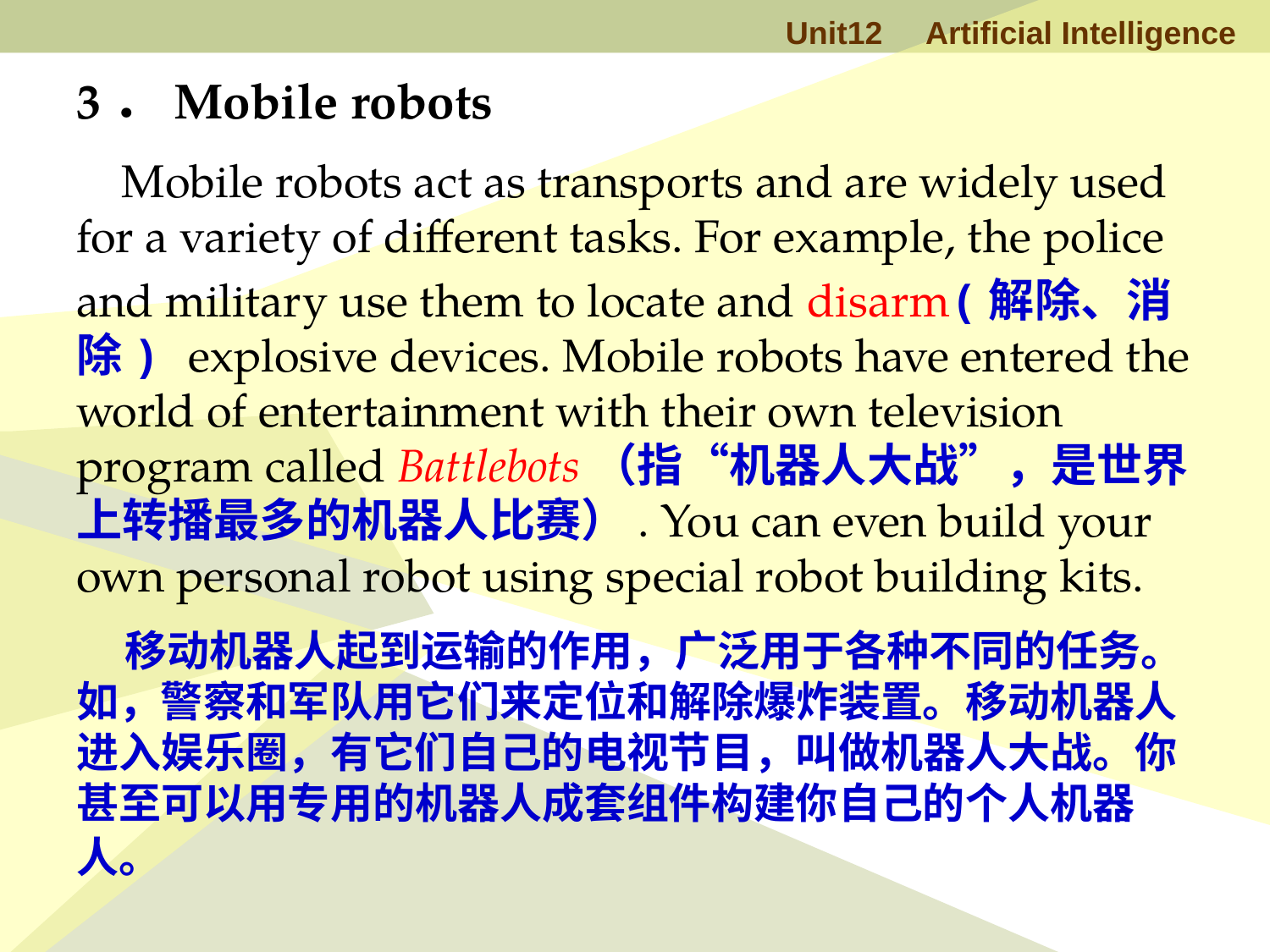

3．Mobile robots
    Mobile robots act as transports and are widely used for a variety of different tasks. For example, the police
and military use them to locate and disarm(解除、消除) explosive devices. Mobile robots have entered the world of entertainment with their own television program called Battlebots（指“机器人大战”，是世界上转播最多的机器人比赛）. You can even build your own personal robot using special robot building kits.
    移动机器人起到运输的作用，广泛用于各种不同的任务。如，警察和军队用它们来定位和解除爆炸装置。移动机器人进入娱乐圈，有它们自己的电视节目，叫做机器人大战。你甚至可以用专用的机器人成套组件构建你自己的个人机器人。